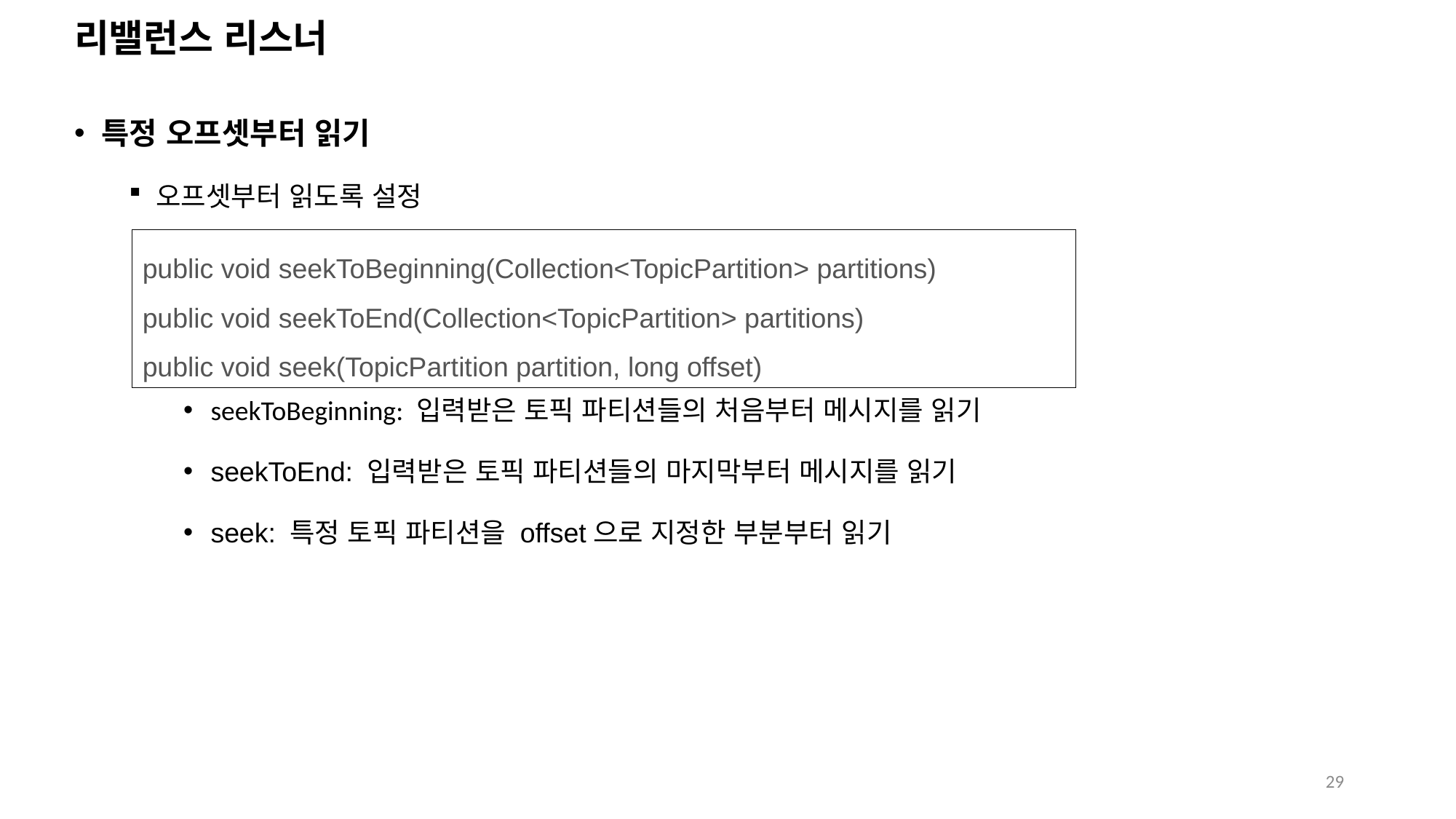

# 리밸런스 리스너
특정 오프셋부터 읽기
오프셋부터 읽도록 설정

seekToBeginning: 입력받은 토픽 파티션들의 처음부터 메시지를 읽기
seekToEnd: 입력받은 토픽 파티션들의 마지막부터 메시지를 읽기
seek: 특정 토픽 파티션을 offset으로 지정한 부분부터 읽기
public void seekToBeginning(Collection<TopicPartition> partitions)
public void seekToEnd(Collection<TopicPartition> partitions)
public void seek(TopicPartition partition, long offset)
29